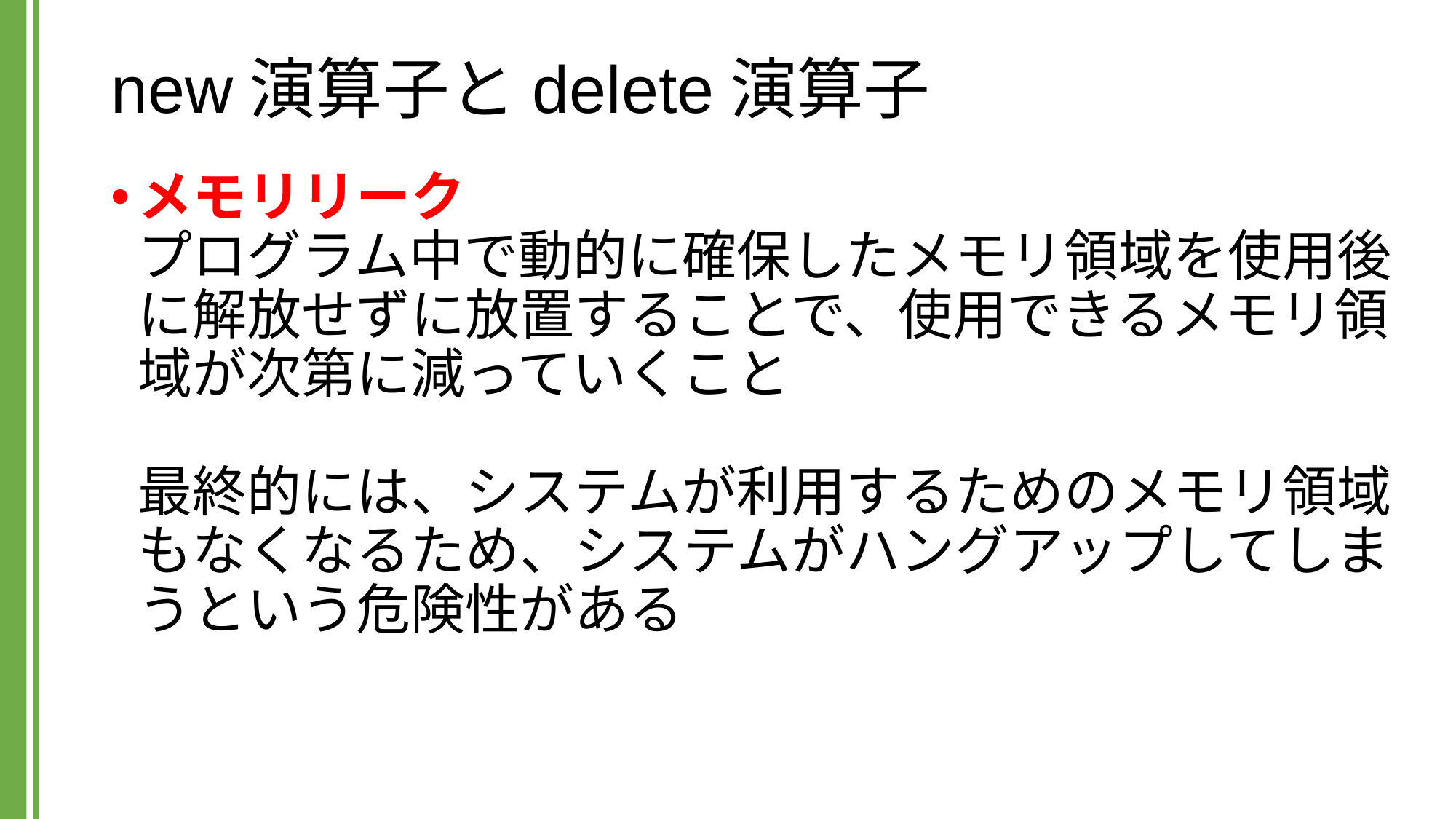

# new演算子とdelete演算子
メモリリーク
プログラム中で動的に確保したメモリ領域を使用後に解放せずに放置することで、使用できるメモリ領域が次第に減っていくこと
最終的には、システムが利用するためのメモリ領域もなくなるため、システムがハングアップしてしまうという危険性がある